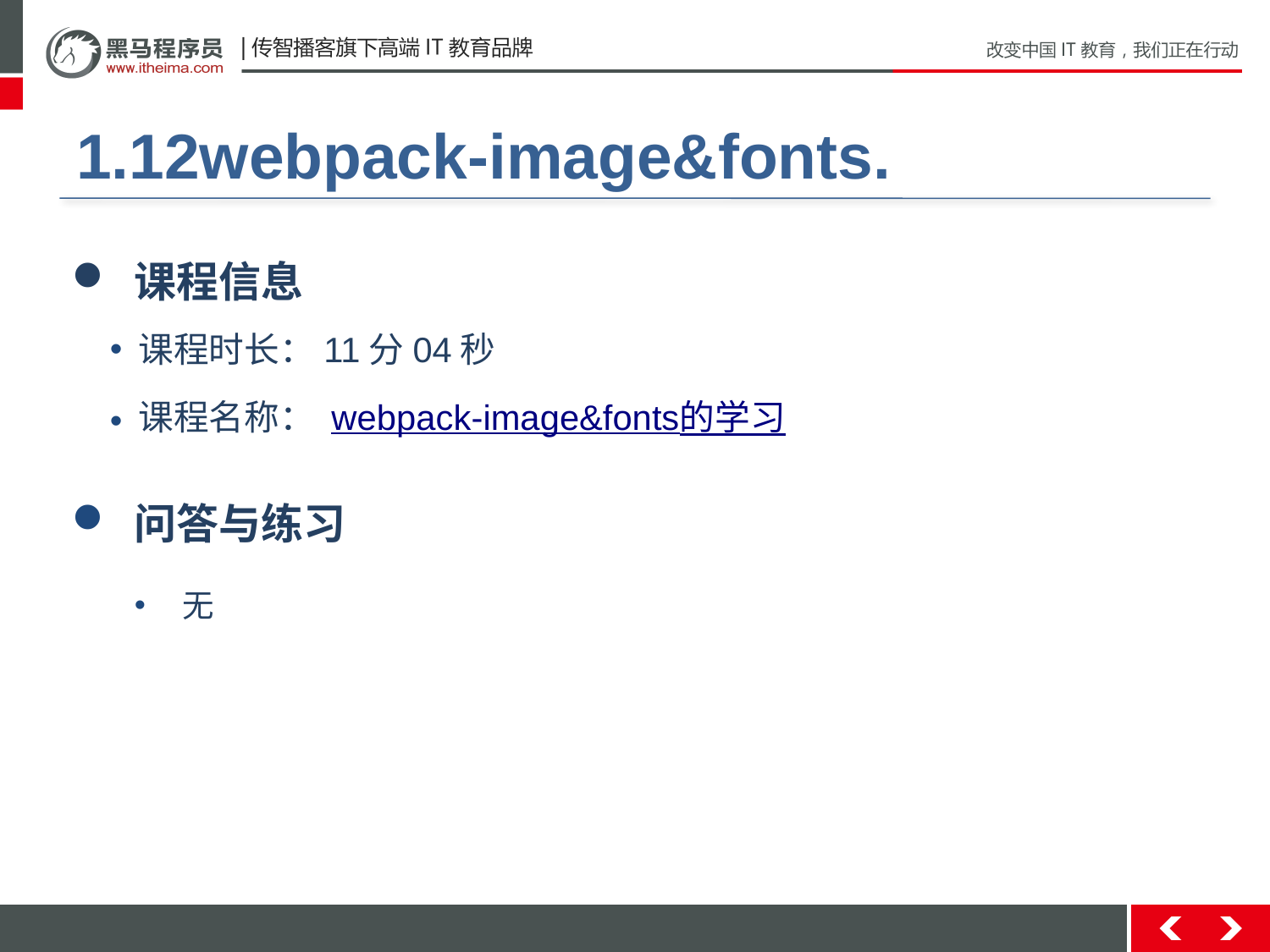

#
1.12webpack-image&fonts.
 课程信息
 课程时长：11分04秒
 课程名称： webpack-image&fonts的学习
 问答与练习
无